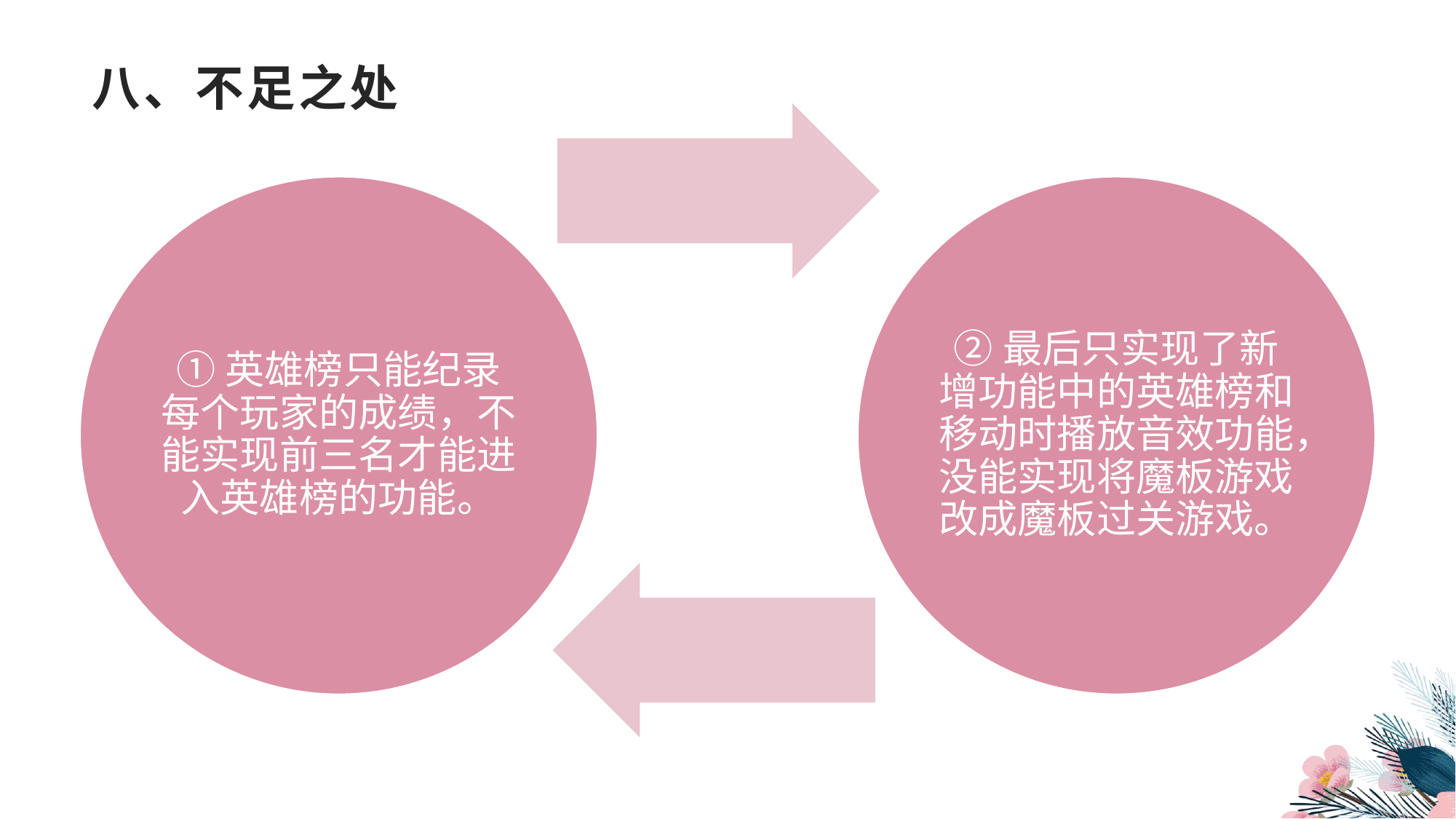

# 八、不足之处
①英雄榜只能纪录每个玩家的成绩，不能实现前三名才能进入英雄榜的功能。

②最后只实现了新增功能中的英雄榜和移动时播放音效功能，没能实现将魔板游戏改成魔板过关游戏。